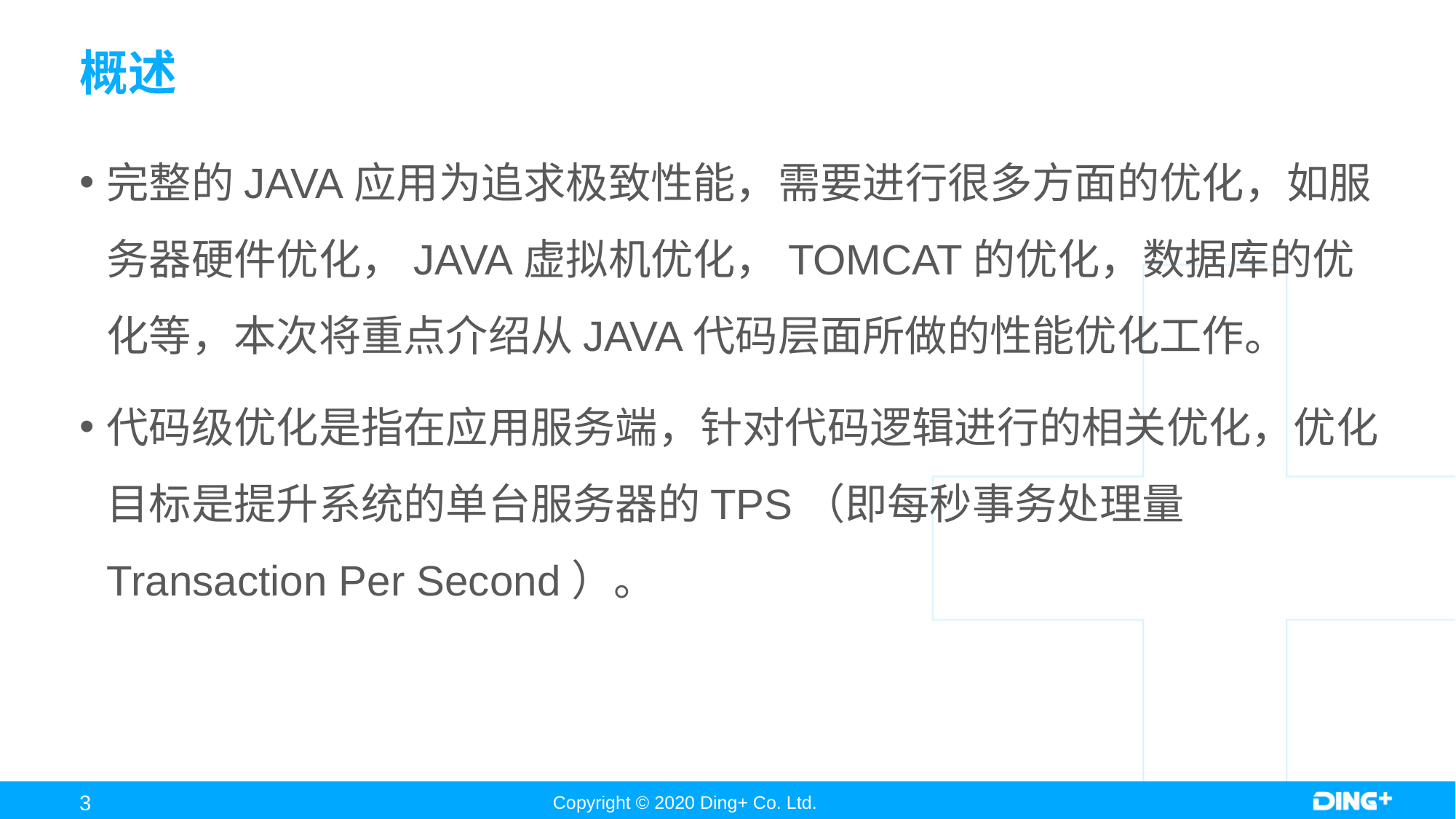

# 概述
完整的JAVA应用为追求极致性能，需要进行很多方面的优化，如服务器硬件优化，JAVA虚拟机优化，TOMCAT的优化，数据库的优化等，本次将重点介绍从JAVA代码层面所做的性能优化工作。
代码级优化是指在应用服务端，针对代码逻辑进行的相关优化，优化目标是提升系统的单台服务器的TPS（即每秒事务处理量Transaction Per Second）。
3
Copyright © 2020 Ding+ Co. Ltd.